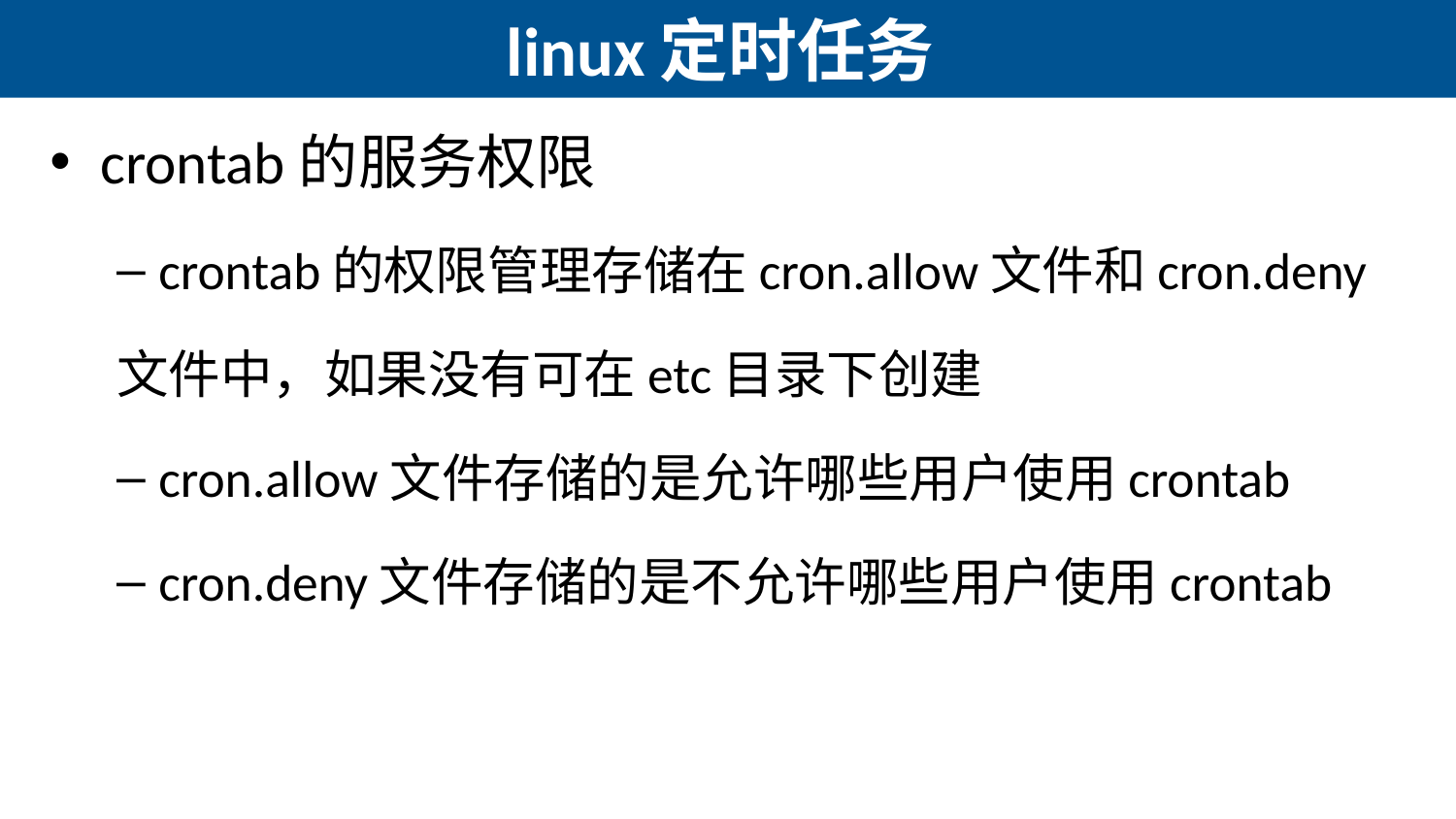

# linux定时任务
crontab的服务权限
crontab的权限管理存储在cron.allow文件和cron.deny
	文件中，如果没有可在etc目录下创建
cron.allow文件存储的是允许哪些用户使用crontab
cron.deny文件存储的是不允许哪些用户使用crontab